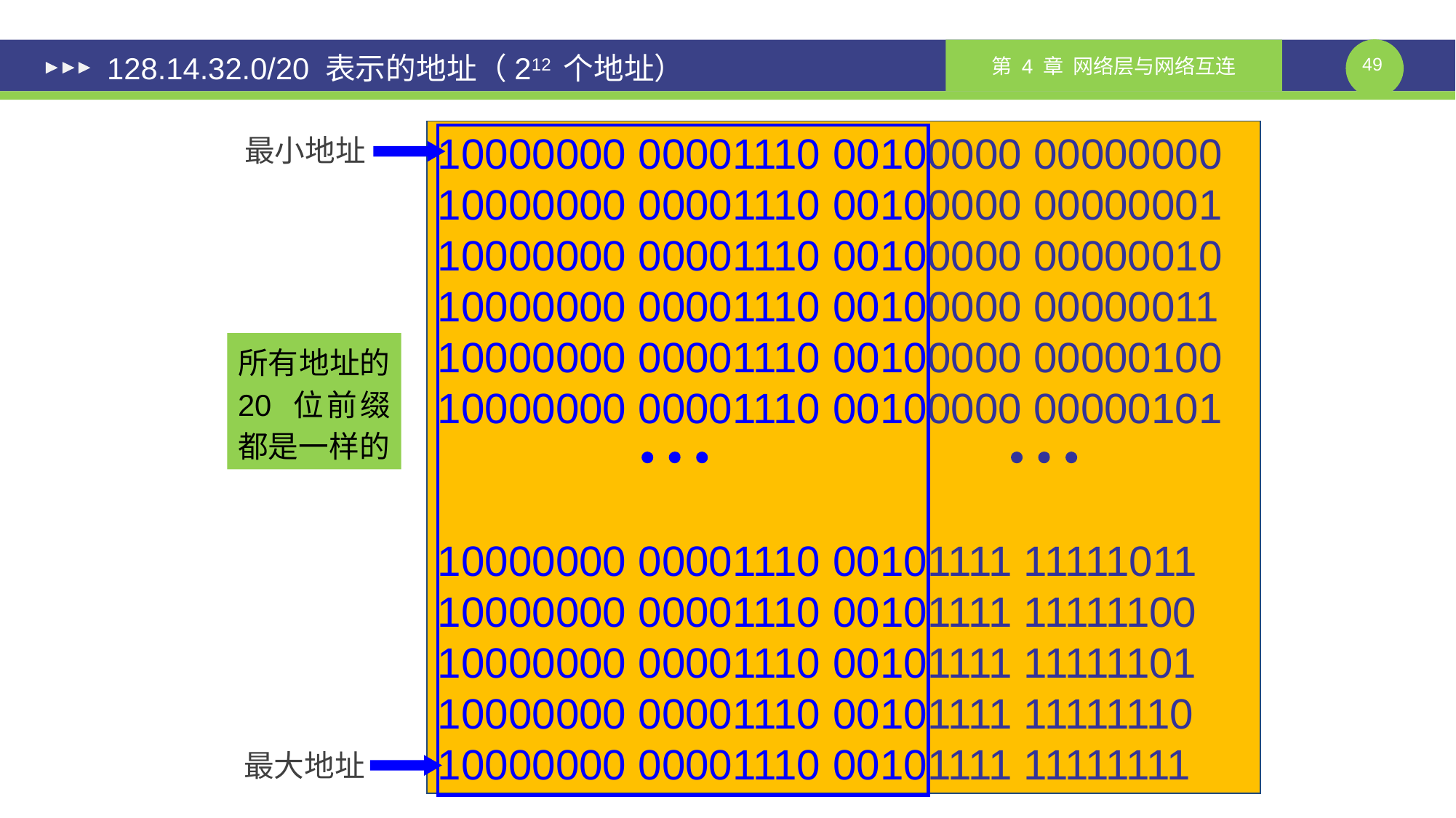

# 128.14.32.0/20 表示的地址（212 个地址）
10000000 00001110 00100000 00000000
10000000 00001110 00100000 00000001
10000000 00001110 00100000 00000010
10000000 00001110 00100000 00000011
10000000 00001110 00100000 00000100
10000000 00001110 00100000 00000101

10000000 00001110 00101111 11111011
10000000 00001110 00101111 11111100
10000000 00001110 00101111 11111101
10000000 00001110 00101111 11111110
10000000 00001110 00101111 11111111

最小地址

所有地址的 20 位前缀都是一样的
…
…
最大地址

课件制作人：谢钧  谢希仁